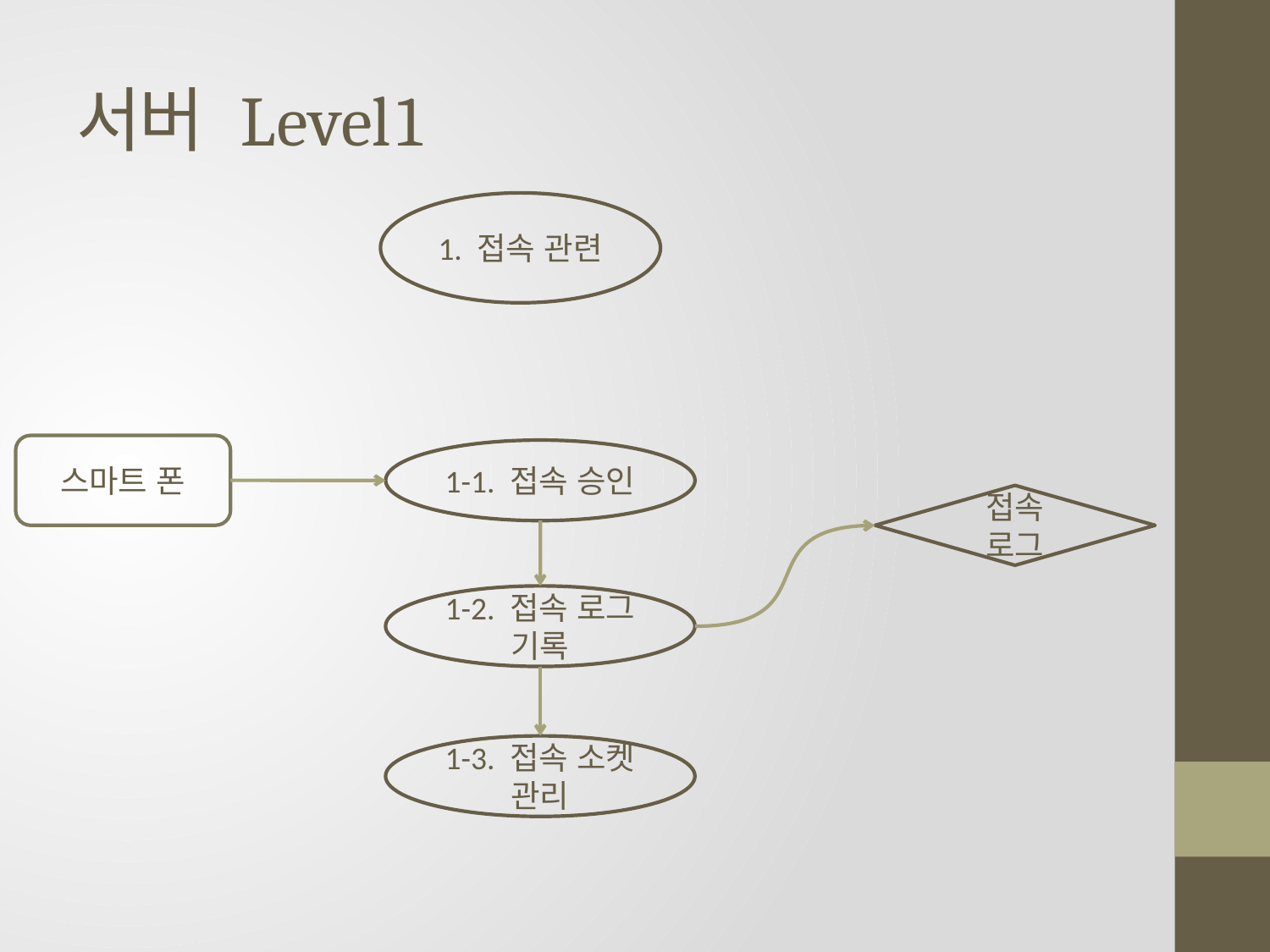

# 서버 Level1
1. 접속 관련
스마트 폰
1-1. 접속 승인
접속
로그
1-2. 접속 로그
기록
1-3. 접속 소켓
관리